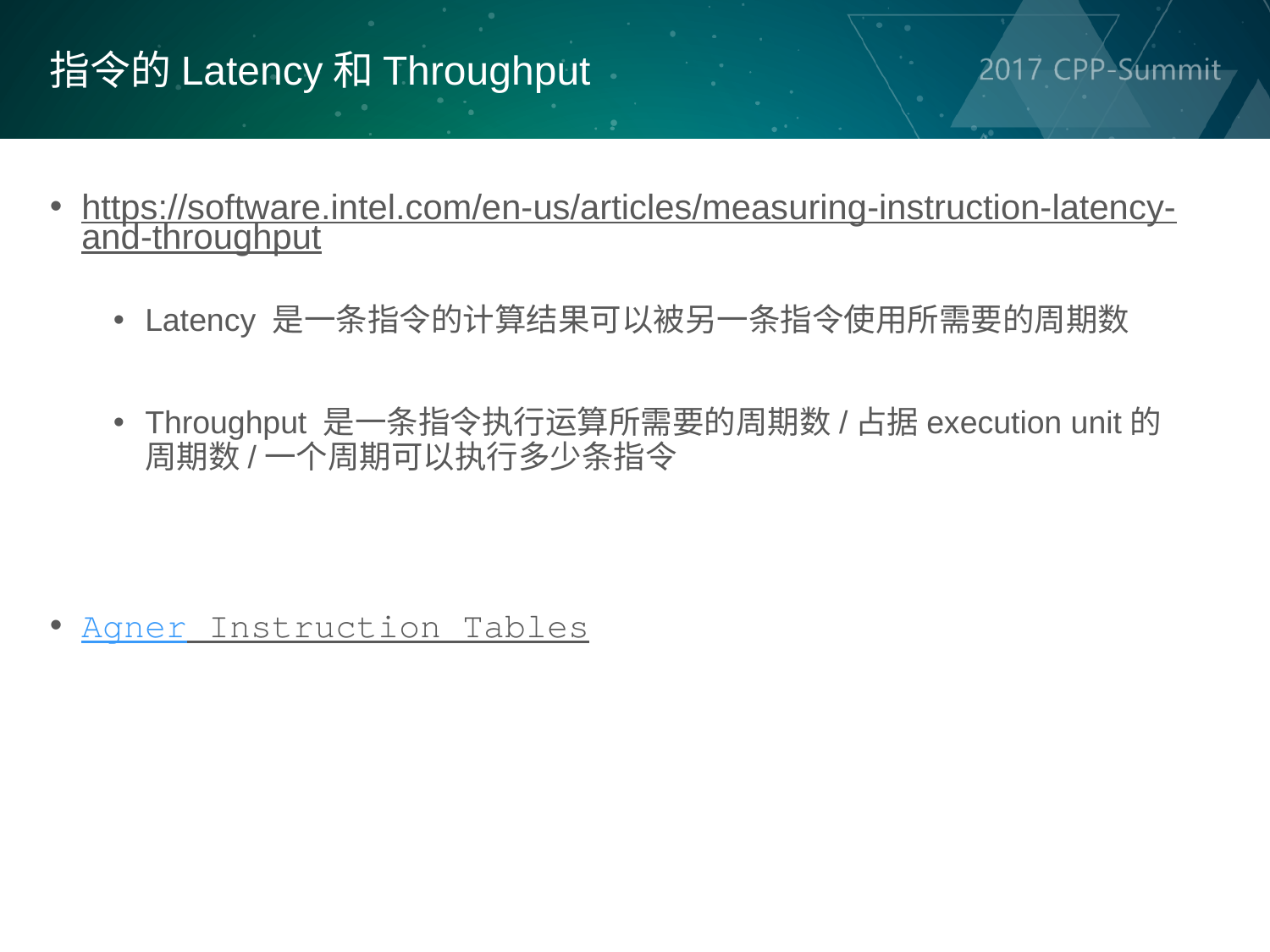

指令的Latency和Throughput
https://software.intel.com/en-us/articles/measuring-instruction-latency-and-throughput
Latency 是一条指令的计算结果可以被另一条指令使用所需要的周期数

Throughput 是一条指令执行运算所需要的周期数/占据execution unit的周期数/一个周期可以执行多少条指令

Agner Instruction Tables